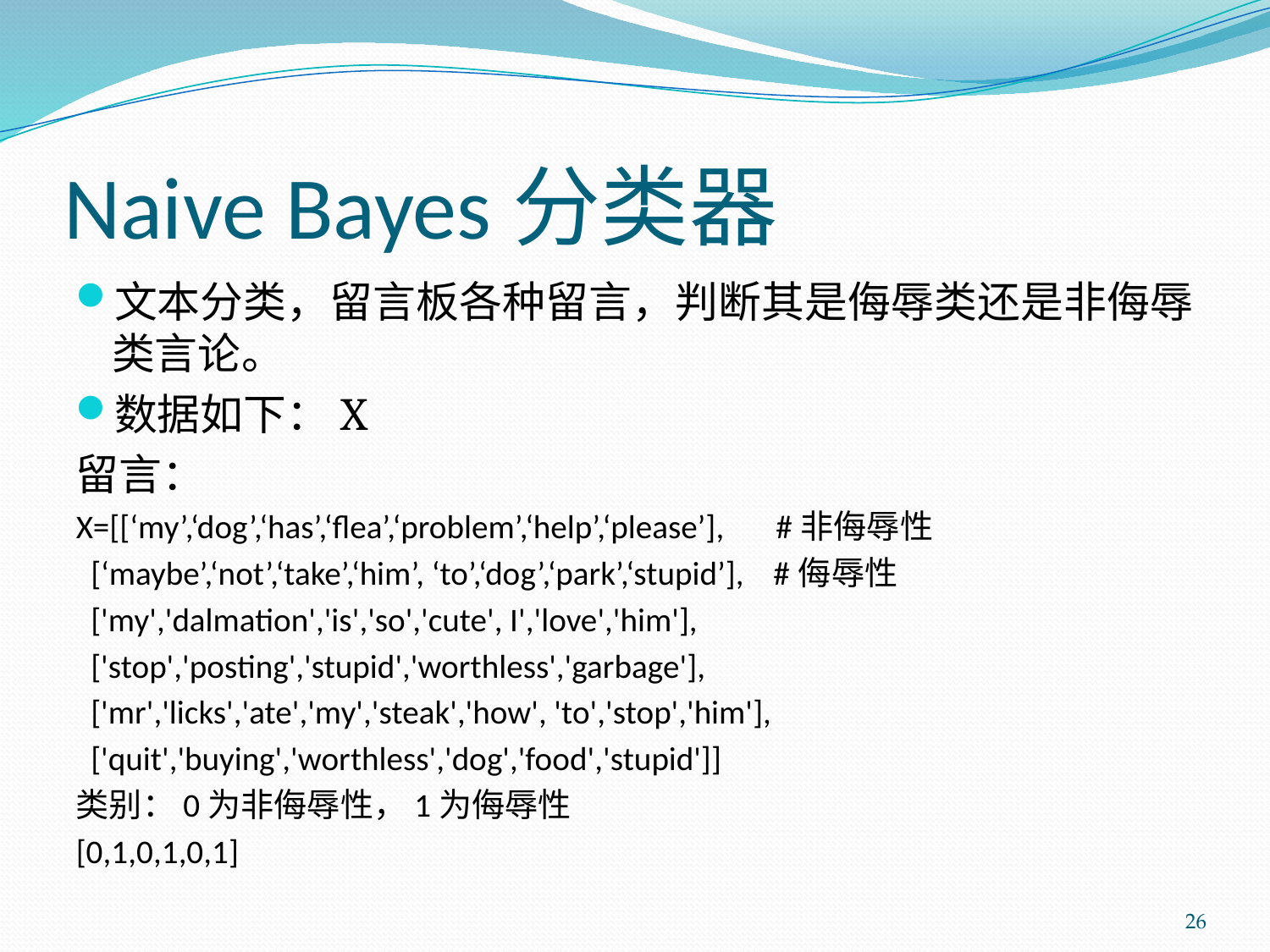

# Naive Bayes分类器
文本分类，留言板各种留言，判断其是侮辱类还是非侮辱类言论。
数据如下：X
留言：
X=[[‘my’,‘dog’,‘has’,‘flea’,‘problem’,‘help’,‘please’],       #非侮辱性
  [‘maybe’,‘not’,‘take’,‘him’, ‘to’,‘dog’,‘park’,‘stupid’],    #侮辱性
  ['my','dalmation','is','so','cute', I','love','him'],
  ['stop','posting','stupid','worthless','garbage'],
  ['mr','licks','ate','my','steak','how', 'to','stop','him'],
  ['quit','buying','worthless','dog','food','stupid']]
类别：0为非侮辱性，1为侮辱性
[0,1,0,1,0,1]
26